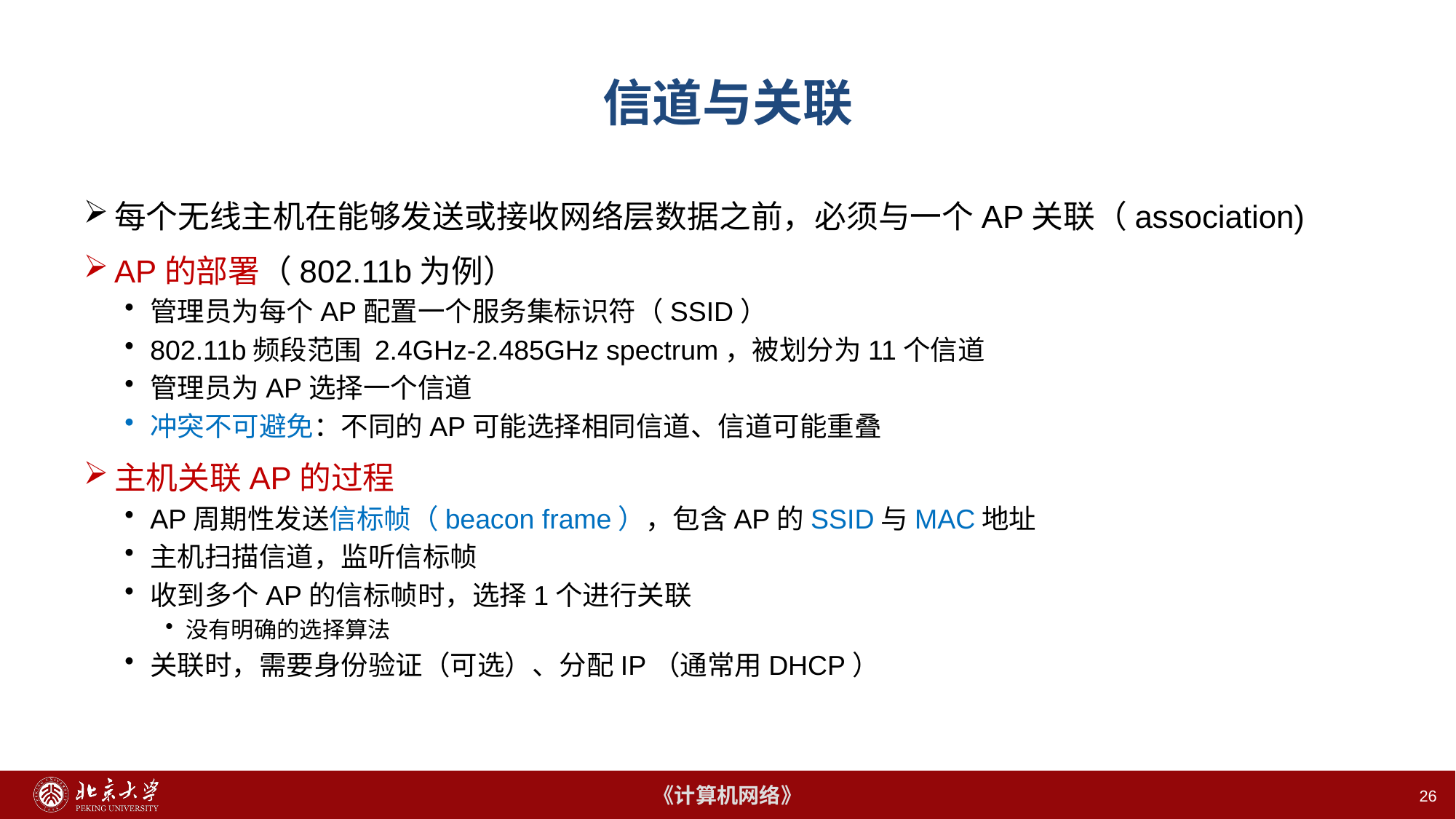

# 信道与关联
每个无线主机在能够发送或接收网络层数据之前，必须与一个AP关联（association)
AP的部署（802.11b为例）
管理员为每个AP配置一个服务集标识符（SSID）
802.11b频段范围 2.4GHz-2.485GHz spectrum，被划分为11个信道
管理员为AP选择一个信道
冲突不可避免：不同的AP可能选择相同信道、信道可能重叠
主机关联AP的过程
AP周期性发送信标帧（beacon frame），包含AP的SSID与MAC地址
主机扫描信道，监听信标帧
收到多个AP的信标帧时，选择1个进行关联
没有明确的选择算法
关联时，需要身份验证（可选）、分配IP（通常用DHCP）
26